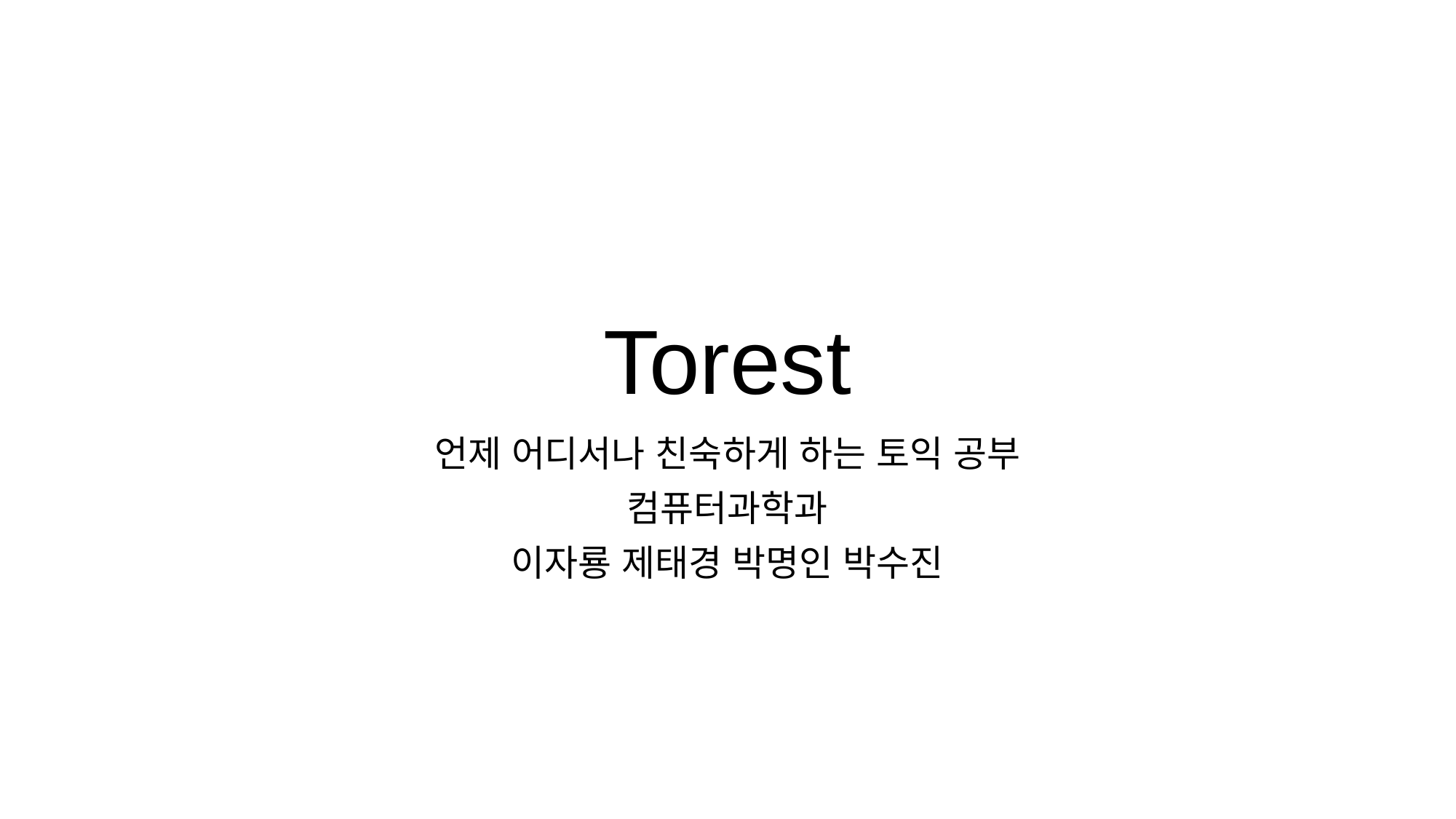

# Torest
언제 어디서나 친숙하게 하는 토익 공부
컴퓨터과학과
이자룡 제태경 박명인 박수진